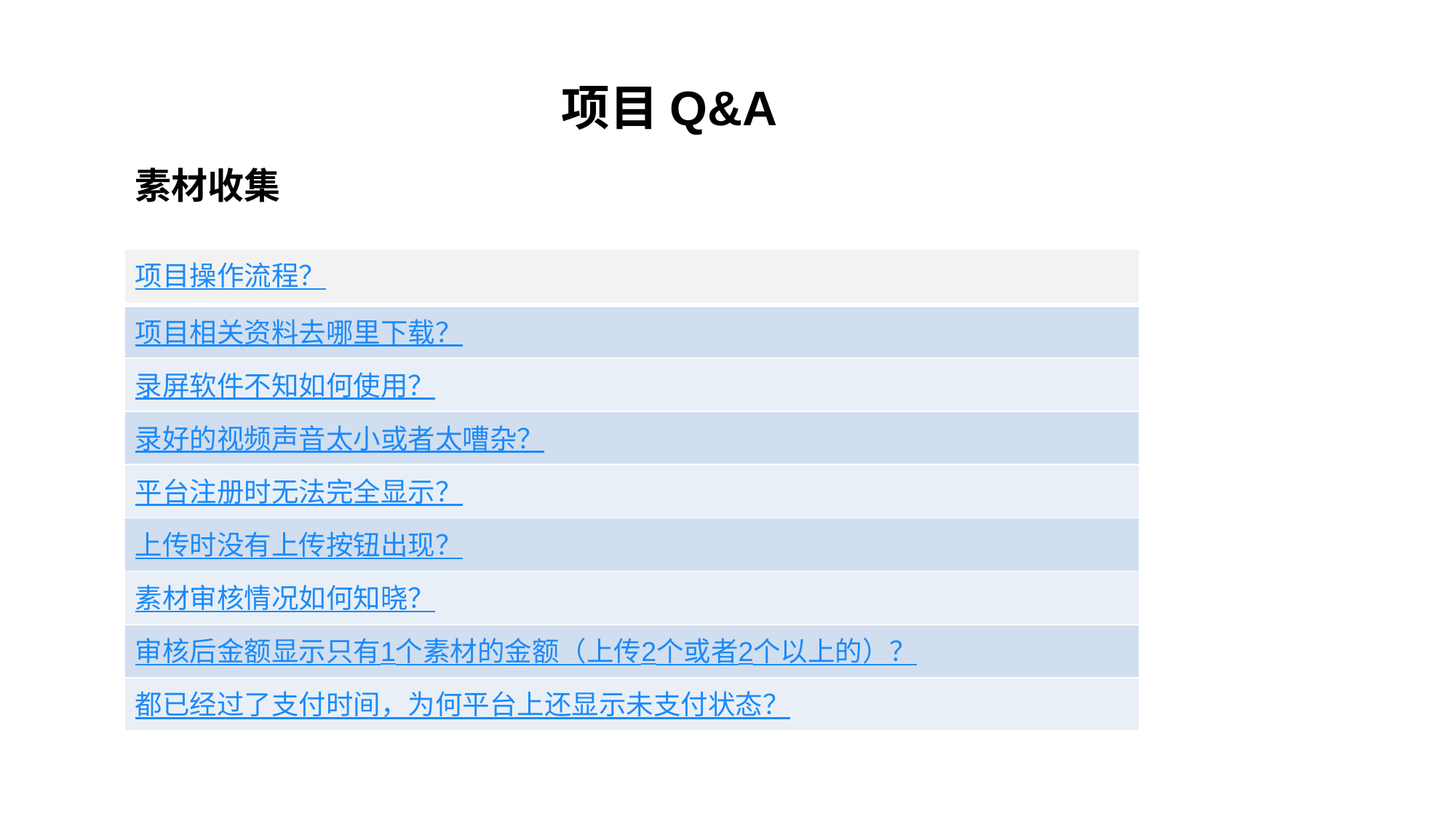

项目Q&A
素材收集
| 项目操作流程？ |
| --- |
| 项目相关资料去哪里下载？ |
| 录屏软件不知如何使用？ |
| 录好的视频声音太小或者太嘈杂？ |
| 平台注册时无法完全显示？ |
| 上传时没有上传按钮出现？ |
| 素材审核情况如何知晓？ |
| 审核后金额显示只有1个素材的金额（上传2个或者2个以上的）？ |
| 都已经过了支付时间，为何平台上还显示未支付状态？ |